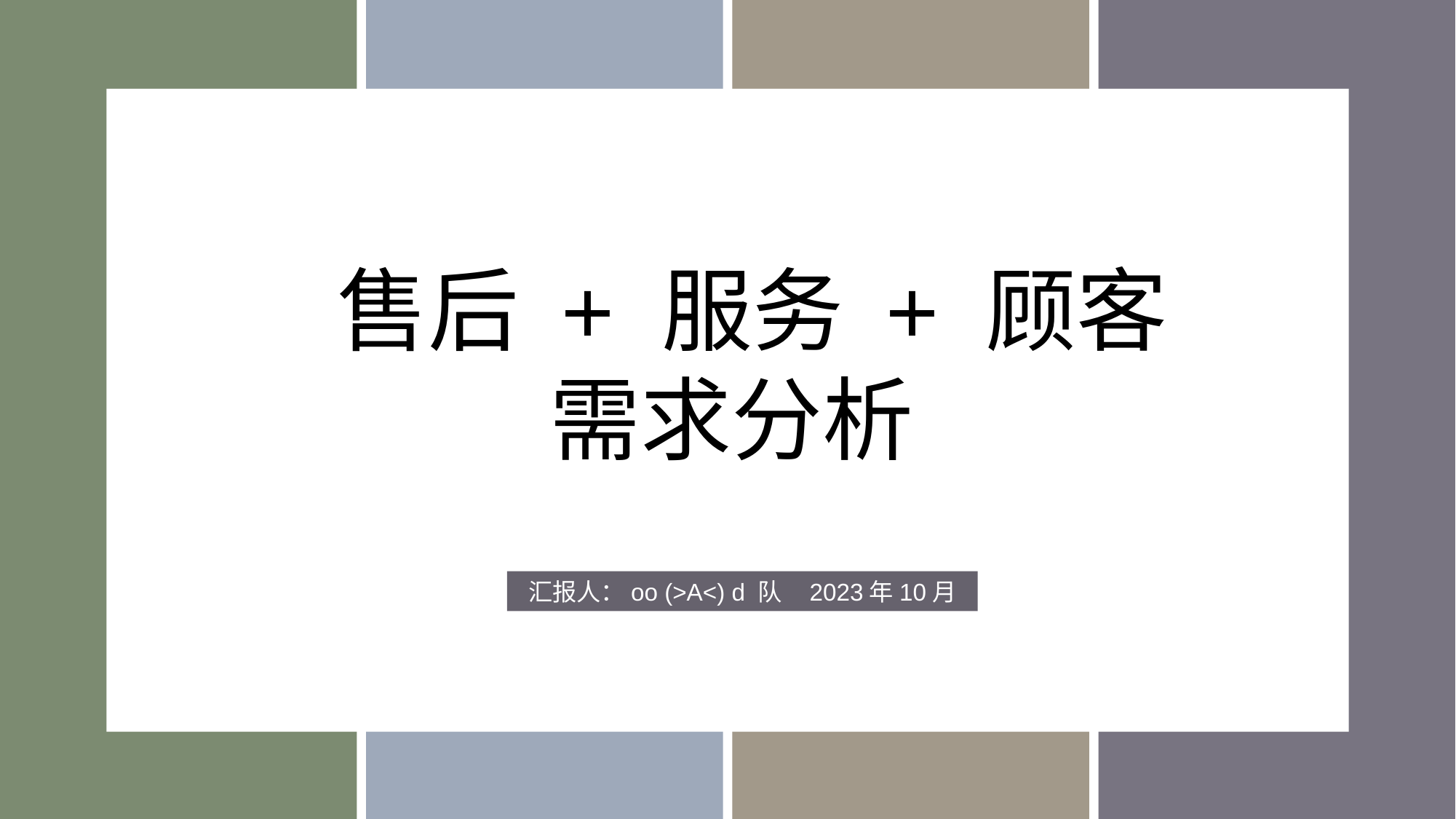

售后 + 服务 + 顾客
	    需求分析
汇报人：oo (>A<) d 队    2023年10月